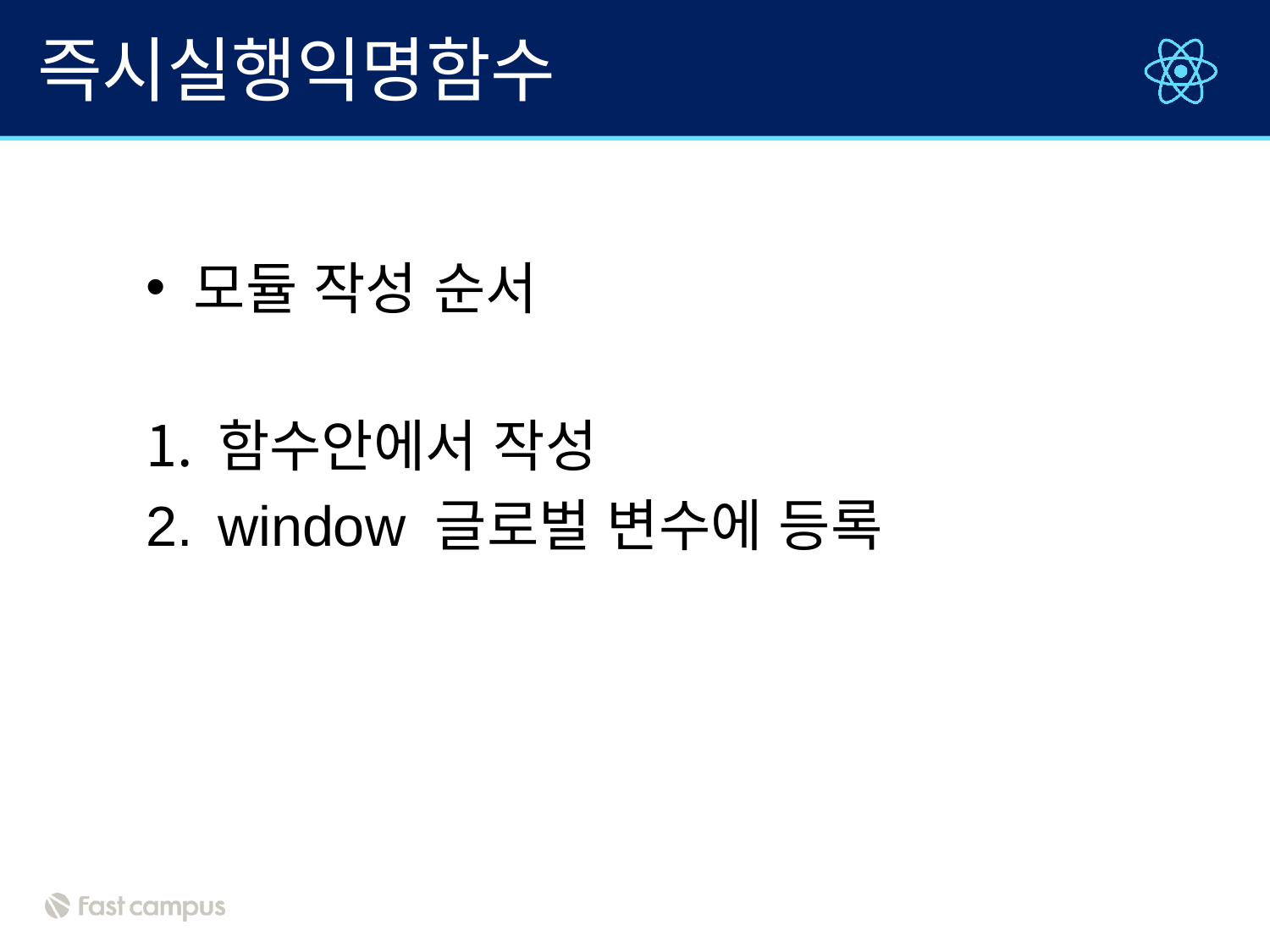

# 즉시실행익명함수
모듈 작성 순서

함수안에서 작성
window 글로벌 변수에 등록